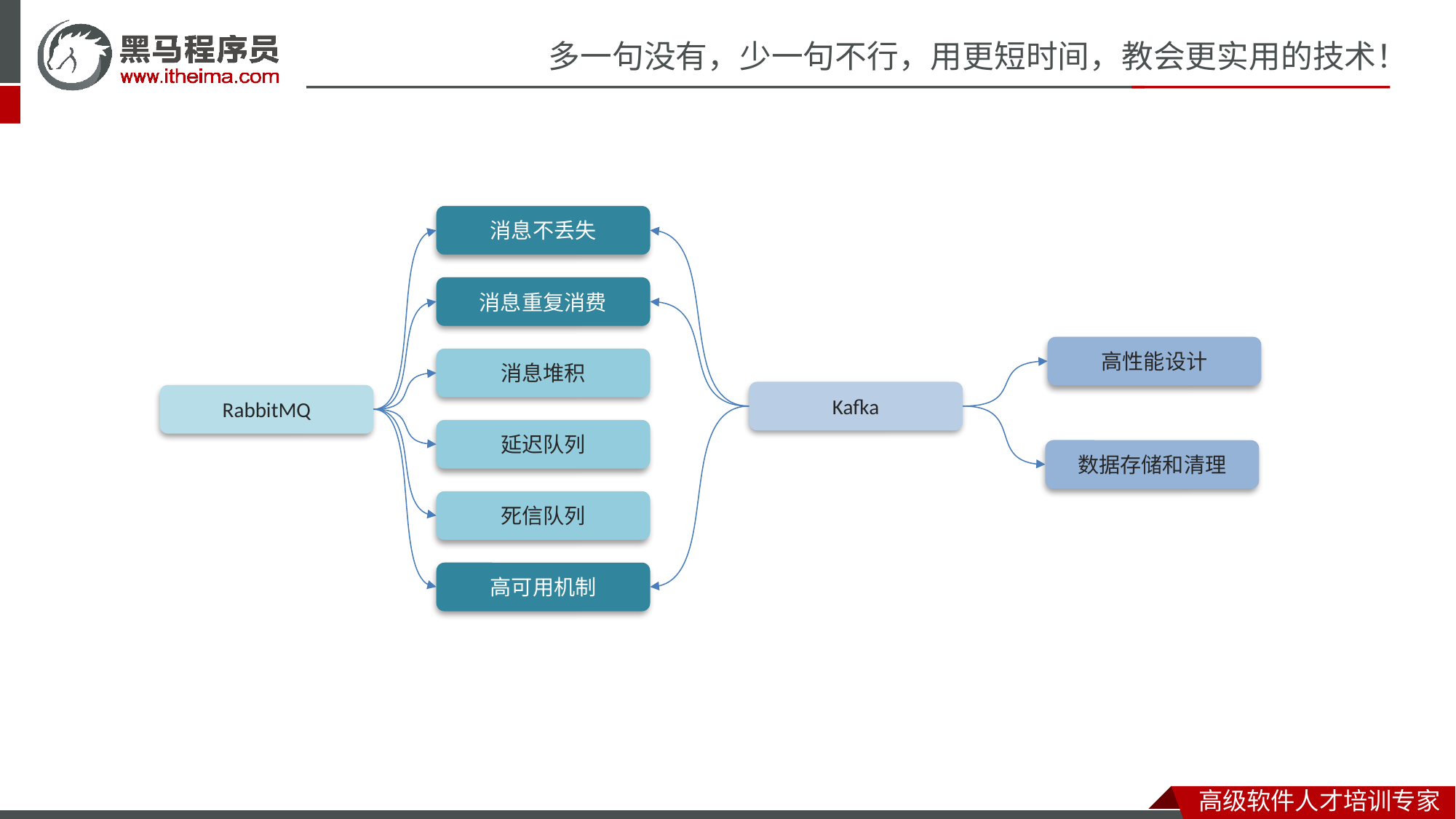

消息不丢失
消息重复消费
高性能设计
消息堆积
Kafka
RabbitMQ
延迟队列
数据存储和清理
死信队列
高可用机制